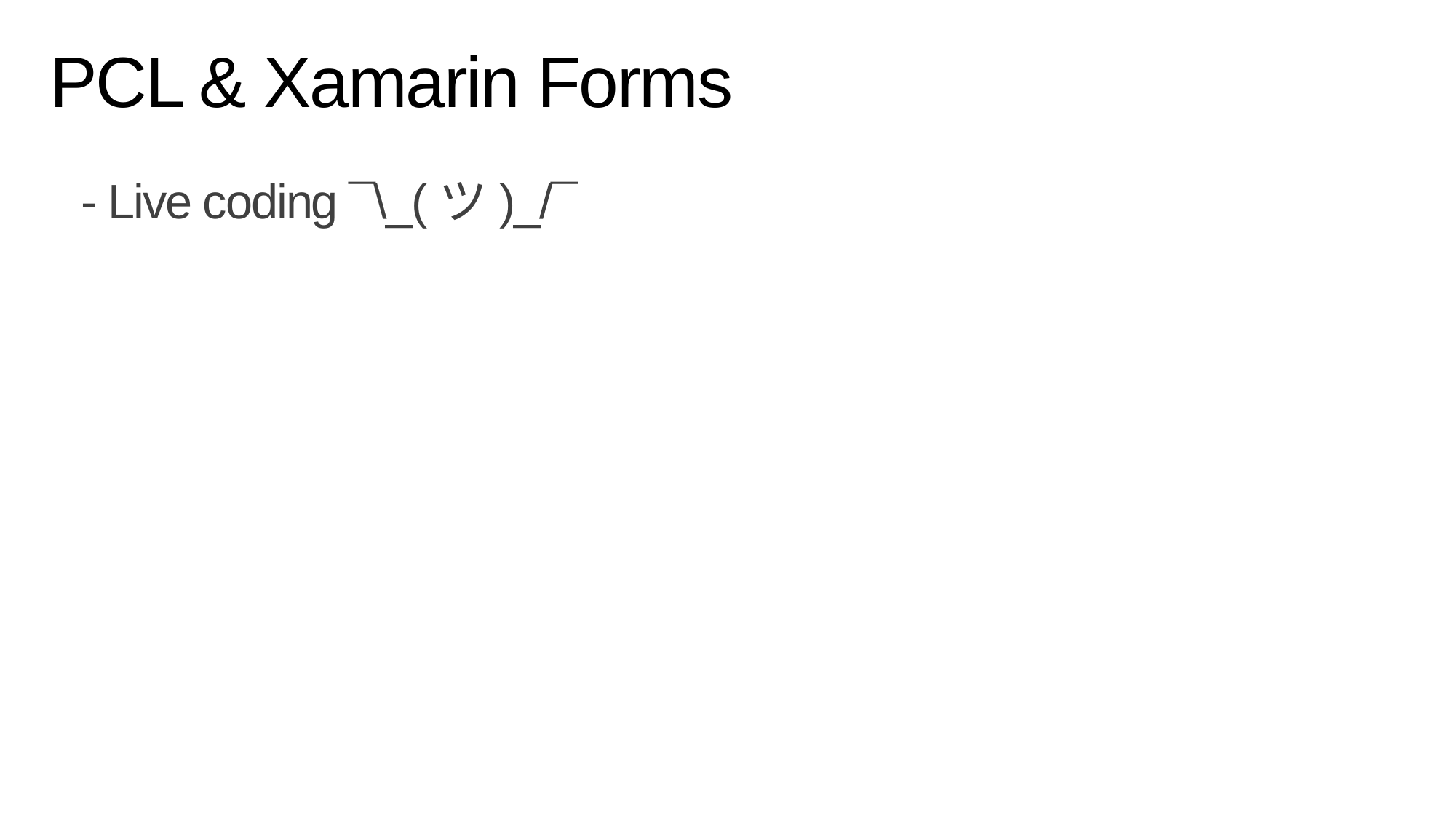

# PCL & Xamarin Forms
- Live coding ¯\_(ツ)_/¯